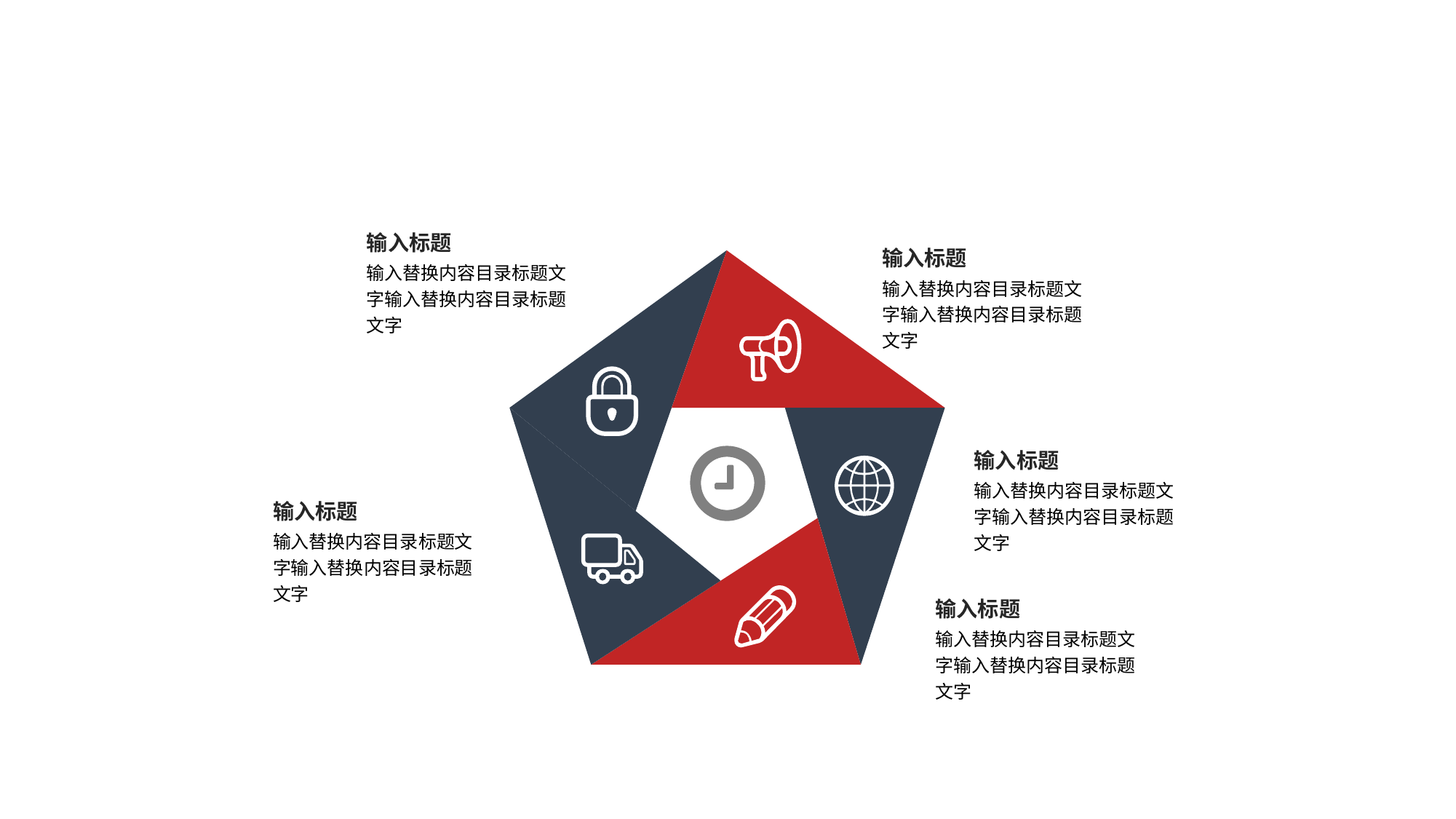

输入标题
输入标题

输入替换内容目录标题文字输入替换内容目录标题文字
输入替换内容目录标题文字输入替换内容目录标题文字

输入标题

输入替换内容目录标题文字输入替换内容目录标题文字
输入标题

输入替换内容目录标题文字输入替换内容目录标题文字

输入标题

输入替换内容目录标题文字输入替换内容目录标题文字